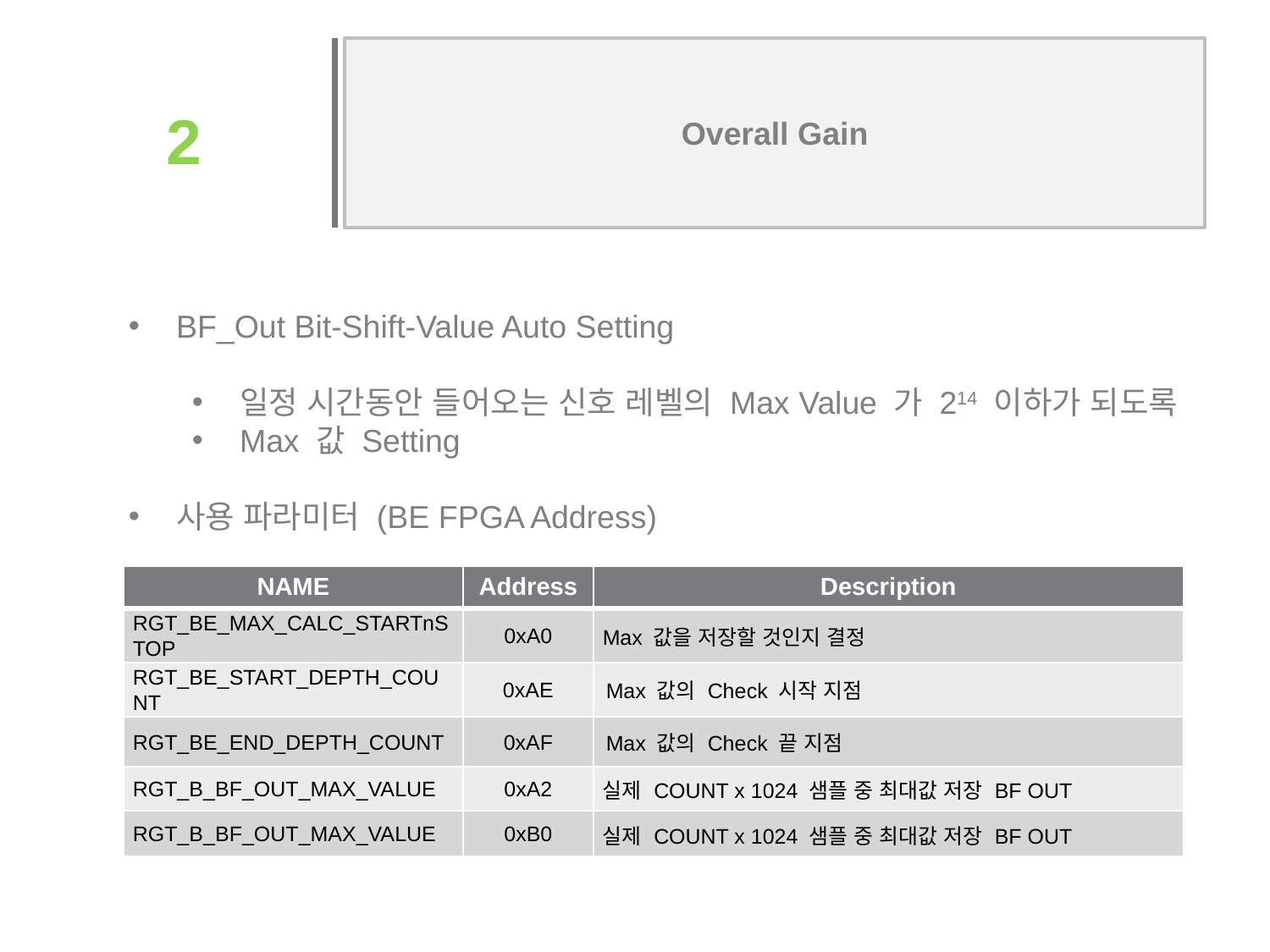

# 2
Overall Gain
BF_Out Bit-Shift-Value Auto Setting

일정 시간동안 들어오는 신호 레벨의 Max Value 가 214 이하가 되도록
Max 값 Setting

사용 파라미터 (BE FPGA Address)
| NAME | Address | Description |
| --- | --- | --- |
| RGT\_BE\_MAX\_CALC\_STARTnSTOP | 0xA0 | Max 값을 저장할 것인지 결정 |
| RGT\_BE\_START\_DEPTH\_COUNT | 0xAE | Max 값의 Check 시작 지점 |
| RGT\_BE\_END\_DEPTH\_COUNT | 0xAF | Max 값의 Check 끝 지점 |
| RGT\_B\_BF\_OUT\_MAX\_VALUE | 0xA2 | 실제 COUNT x 1024 샘플 중 최대값 저장 BF OUT |
| RGT\_B\_BF\_OUT\_MAX\_VALUE | 0xB0 | 실제 COUNT x 1024 샘플 중 최대값 저장 BF OUT |